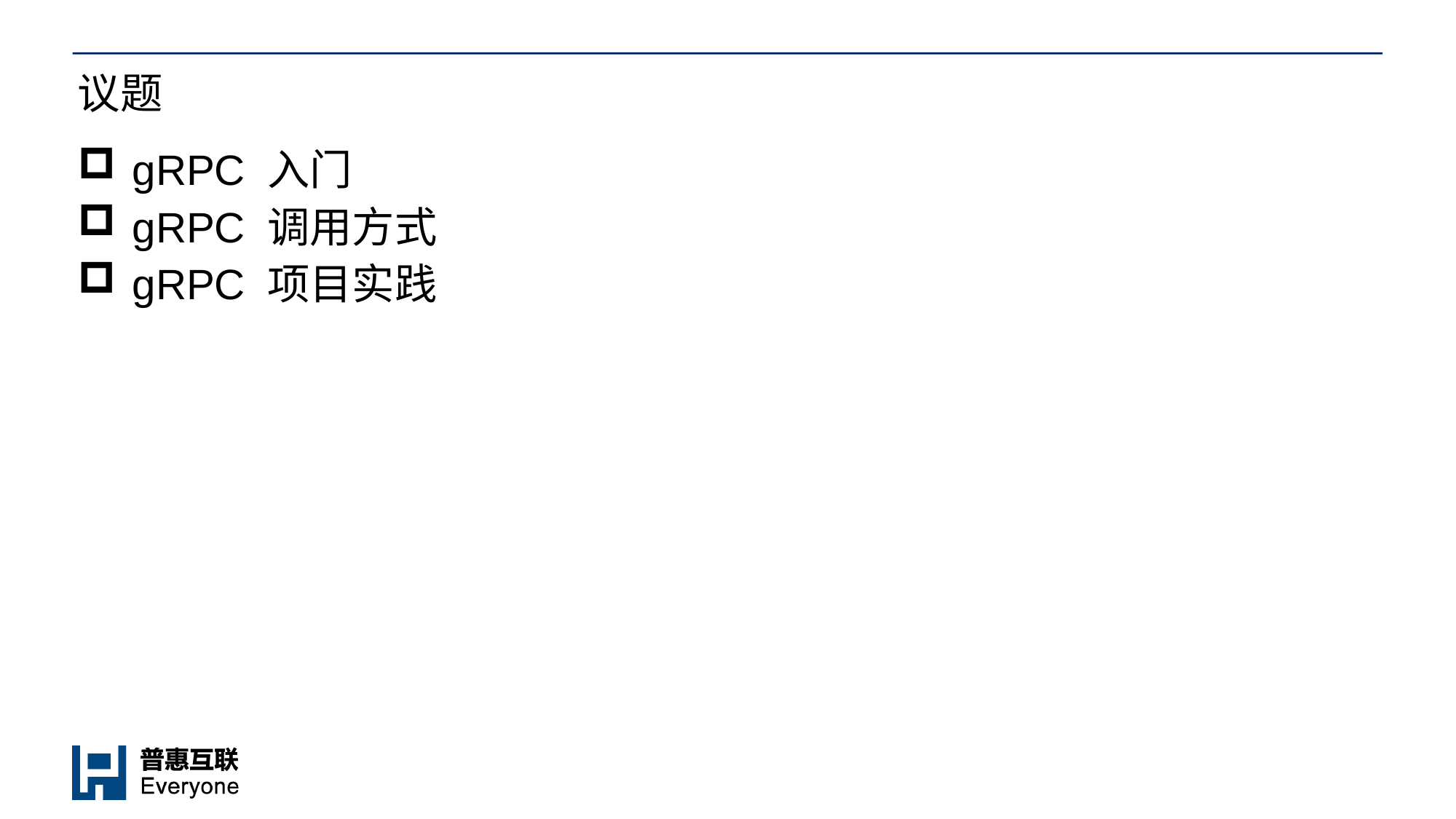

议题
gRPC 入门
gRPC 调用方式
gRPC 项目实践